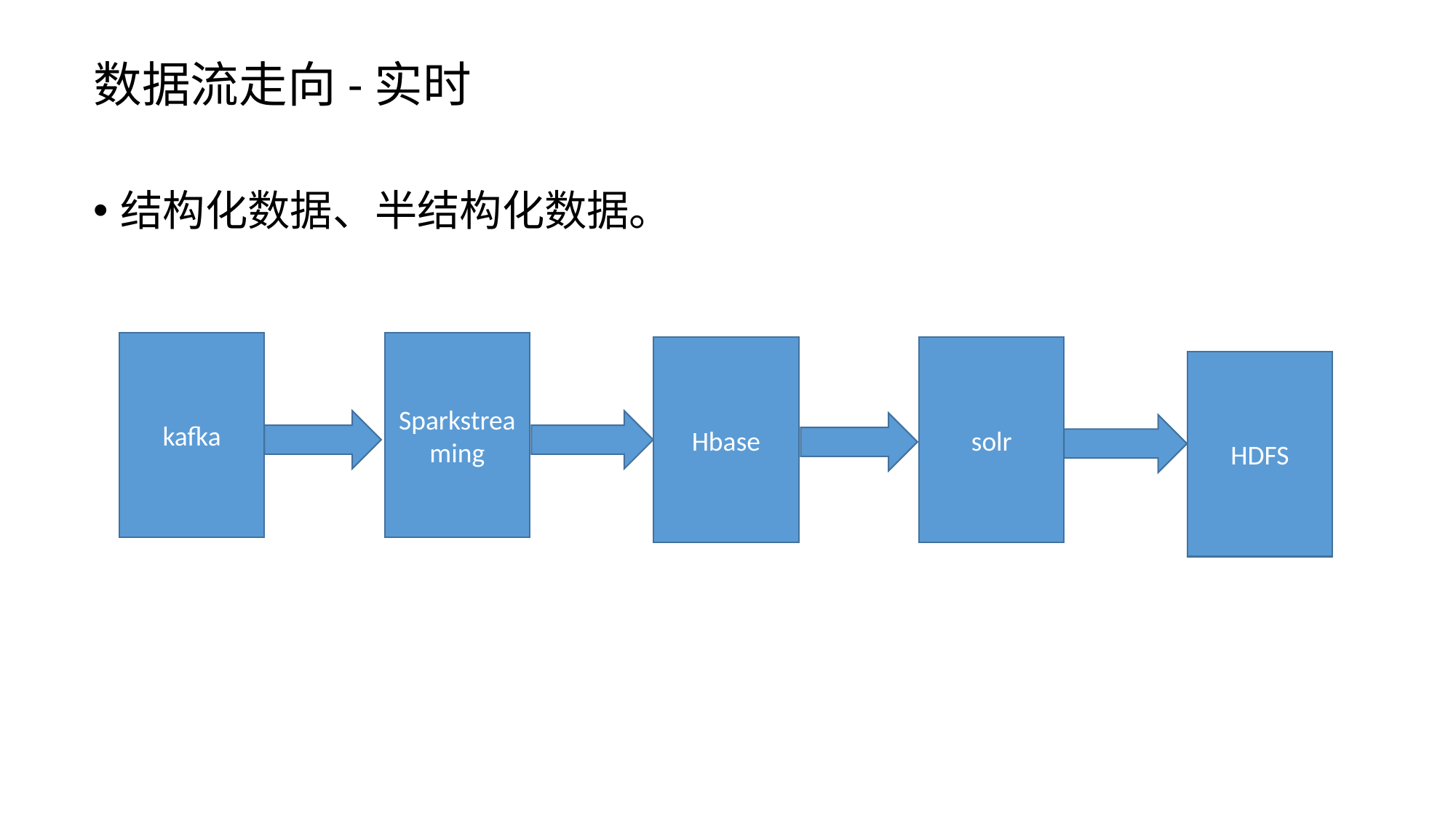

# 数据流走向-实时
结构化数据、半结构化数据。
kafka
Sparkstreaming
Hbase
solr
HDFS